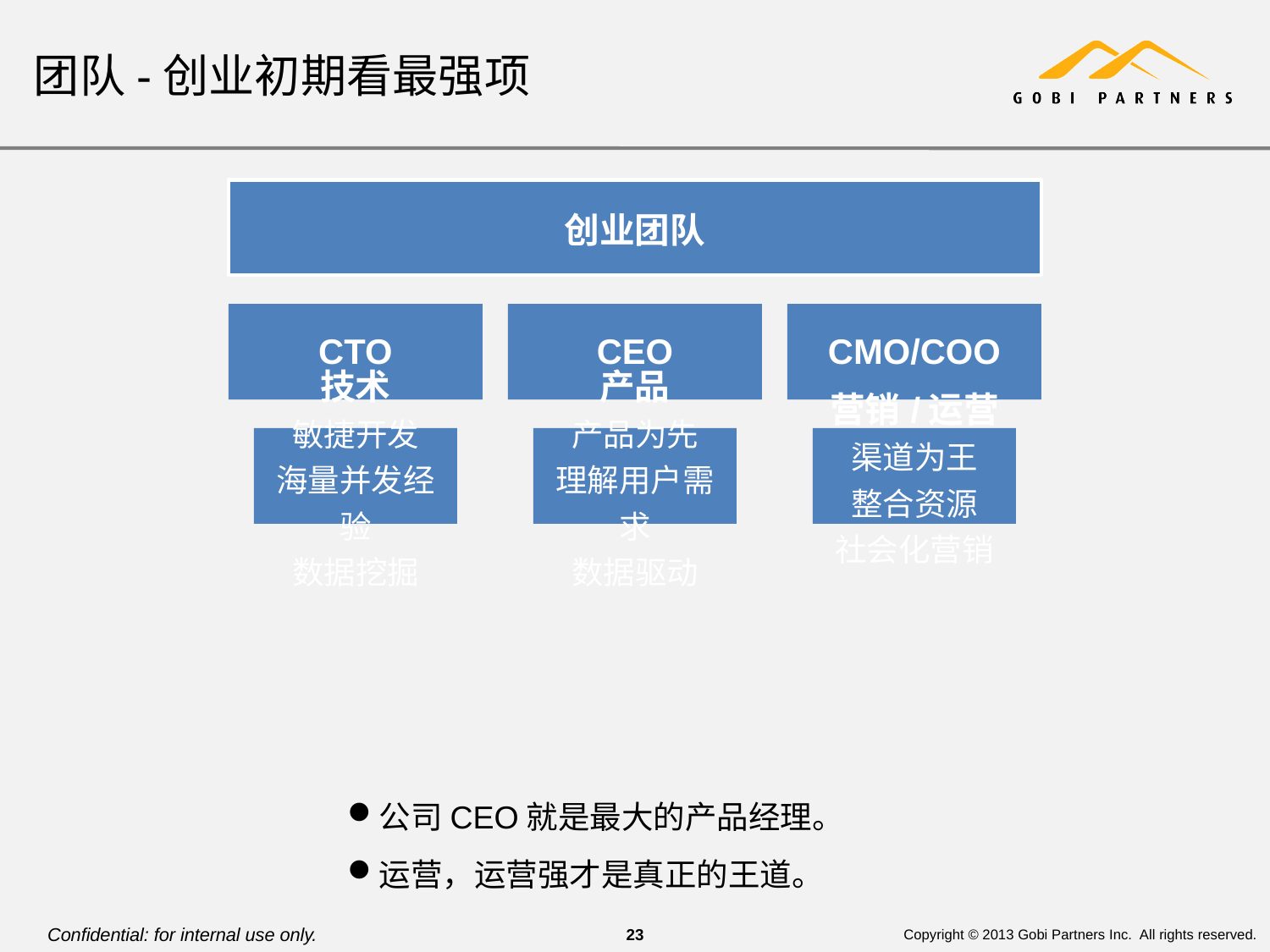

# 团队-创业初期看最强项
创业团队
CTO
CEO
CMO/COO
技术
敏捷开发
海量并发经验
数据挖掘
产品
产品为先
理解用户需求
数据驱动
营销/运营
渠道为王
整合资源
社会化营销
公司CEO就是最大的产品经理。
运营，运营强才是真正的王道。